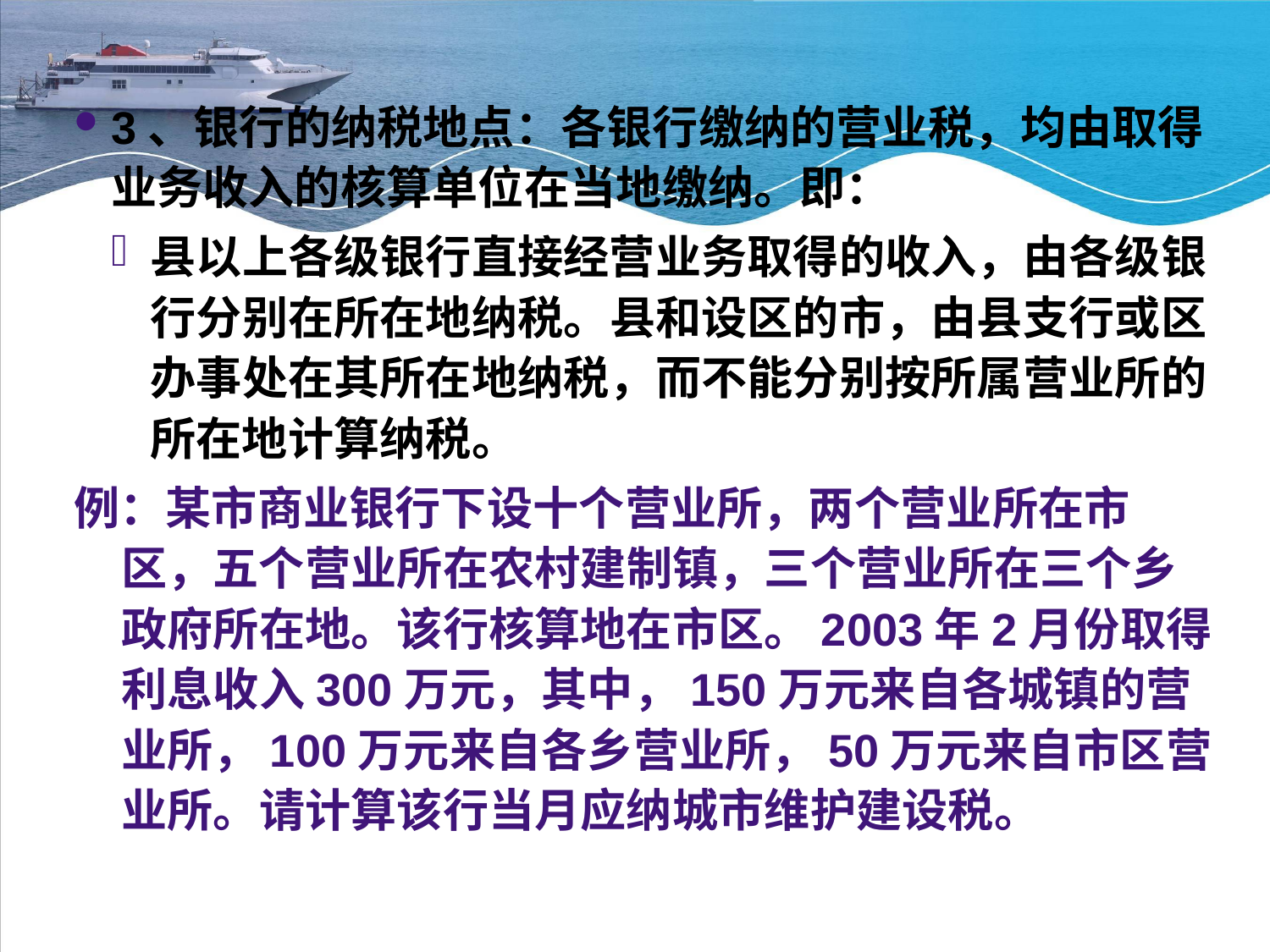

3、银行的纳税地点：各银行缴纳的营业税，均由取得业务收入的核算单位在当地缴纳。即：
县以上各级银行直接经营业务取得的收入，由各级银行分别在所在地纳税。县和设区的市，由县支行或区办事处在其所在地纳税，而不能分别按所属营业所的所在地计算纳税。
例：某市商业银行下设十个营业所，两个营业所在市区，五个营业所在农村建制镇，三个营业所在三个乡政府所在地。该行核算地在市区。2003年2月份取得利息收入300万元，其中，150万元来自各城镇的营业所，100万元来自各乡营业所，50万元来自市区营业所。请计算该行当月应纳城市维护建设税。